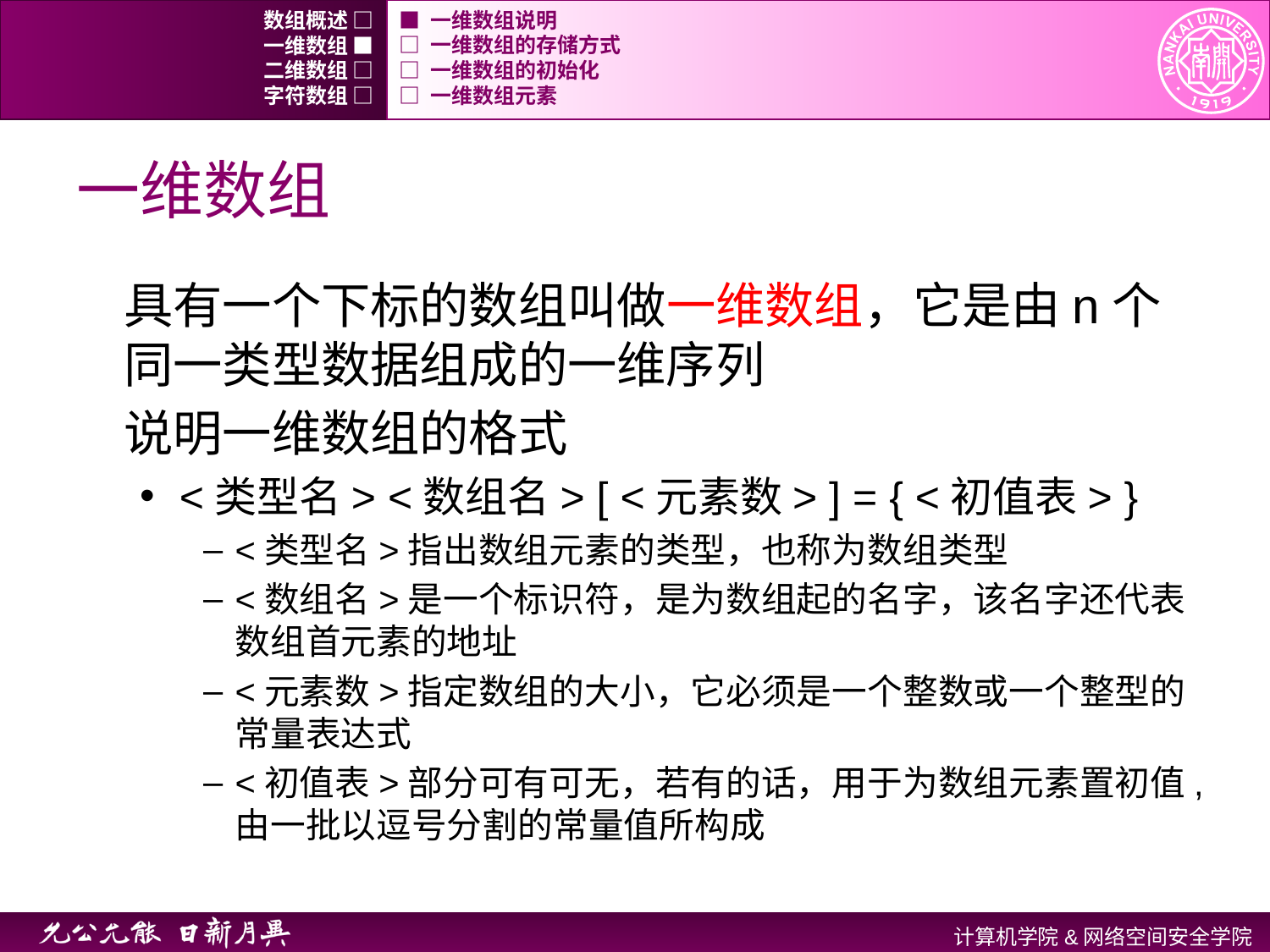

数组概述 □
■ 一维数组说明
一维数组 ■
□ 一维数组的存储方式
二维数组 □
□ 一维数组的初始化
字符数组 □
□ 一维数组元素
# 一维数组
具有一个下标的数组叫做一维数组，它是由n个同一类型数据组成的一维序列
说明一维数组的格式
<类型名> <数组名> [ <元素数> ] = { <初值表> }
<类型名>指出数组元素的类型，也称为数组类型
<数组名>是一个标识符，是为数组起的名字，该名字还代表数组首元素的地址
<元素数>指定数组的大小，它必须是一个整数或一个整型的常量表达式
<初值表>部分可有可无，若有的话，用于为数组元素置初值,由一批以逗号分割的常量值所构成